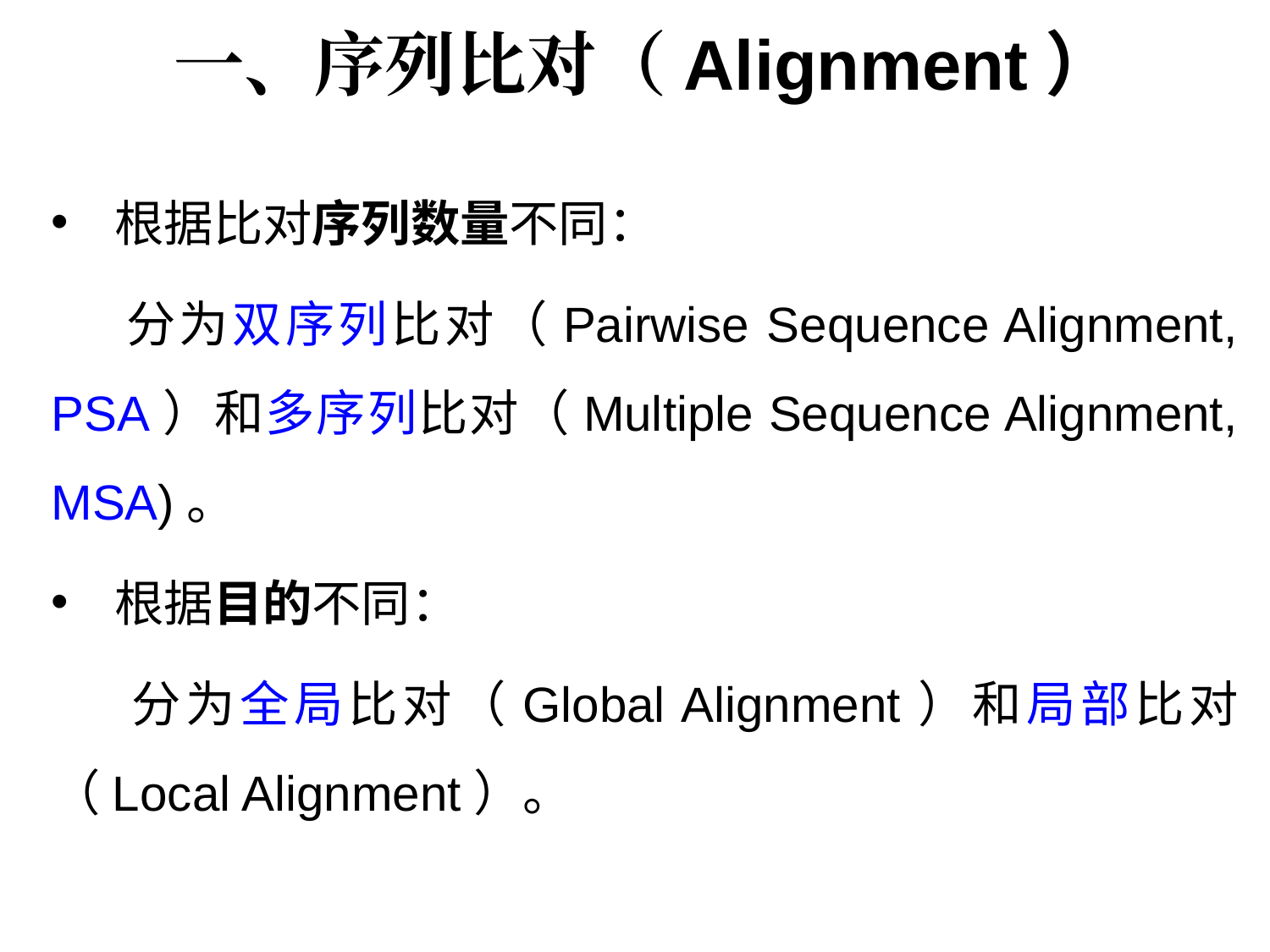

# 一、序列比对（Alignment）
根据比对序列数量不同：
    分为双序列比对（Pairwise Sequence Alignment, PSA）和多序列比对（Multiple Sequence Alignment, MSA)。
根据目的不同：
    分为全局比对（Global Alignment）和局部比对（Local Alignment）。